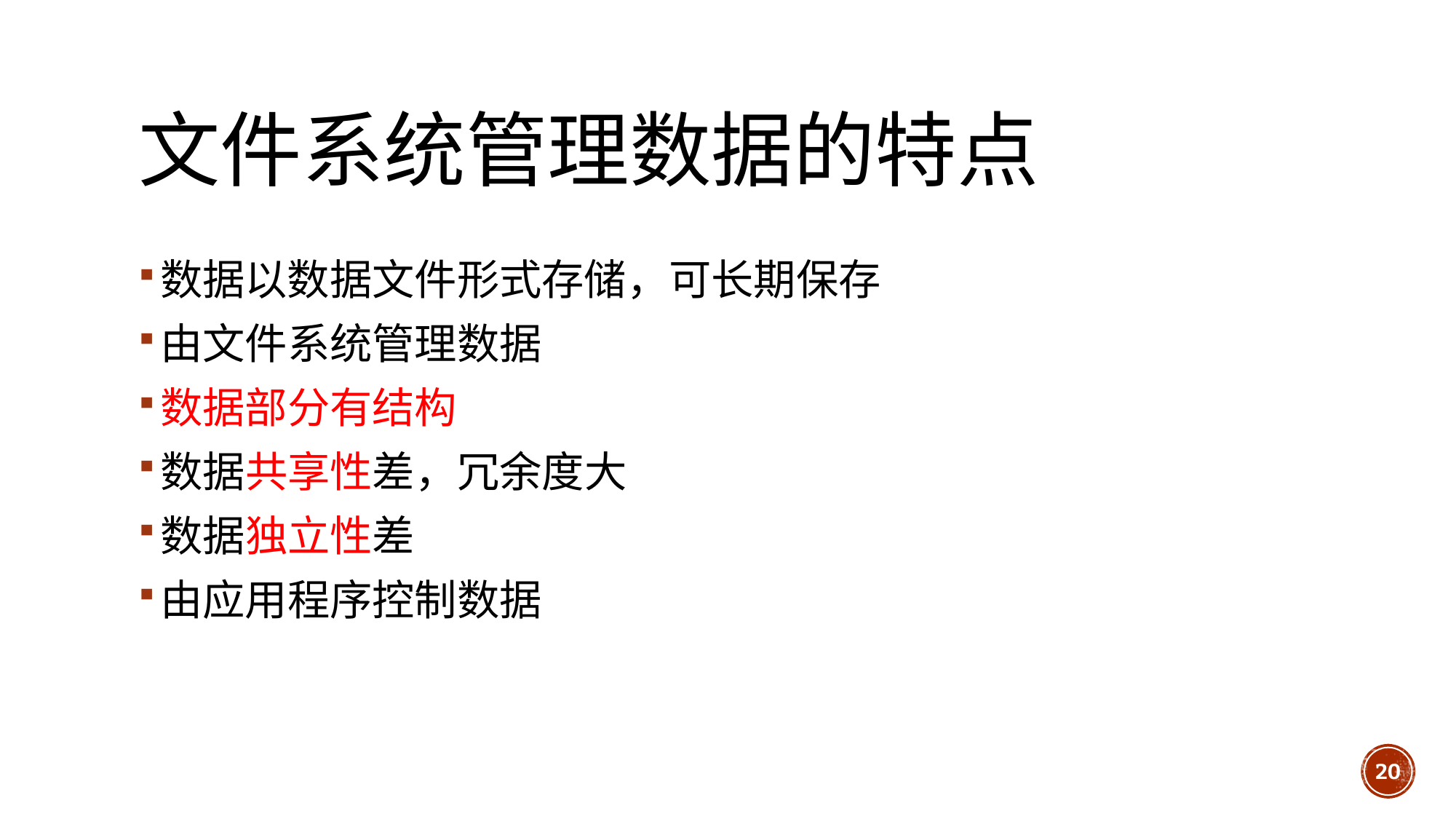

# 文件系统管理数据的特点
数据以数据文件形式存储，可长期保存
由文件系统管理数据
数据部分有结构
数据共享性差，冗余度大
数据独立性差
由应用程序控制数据

20